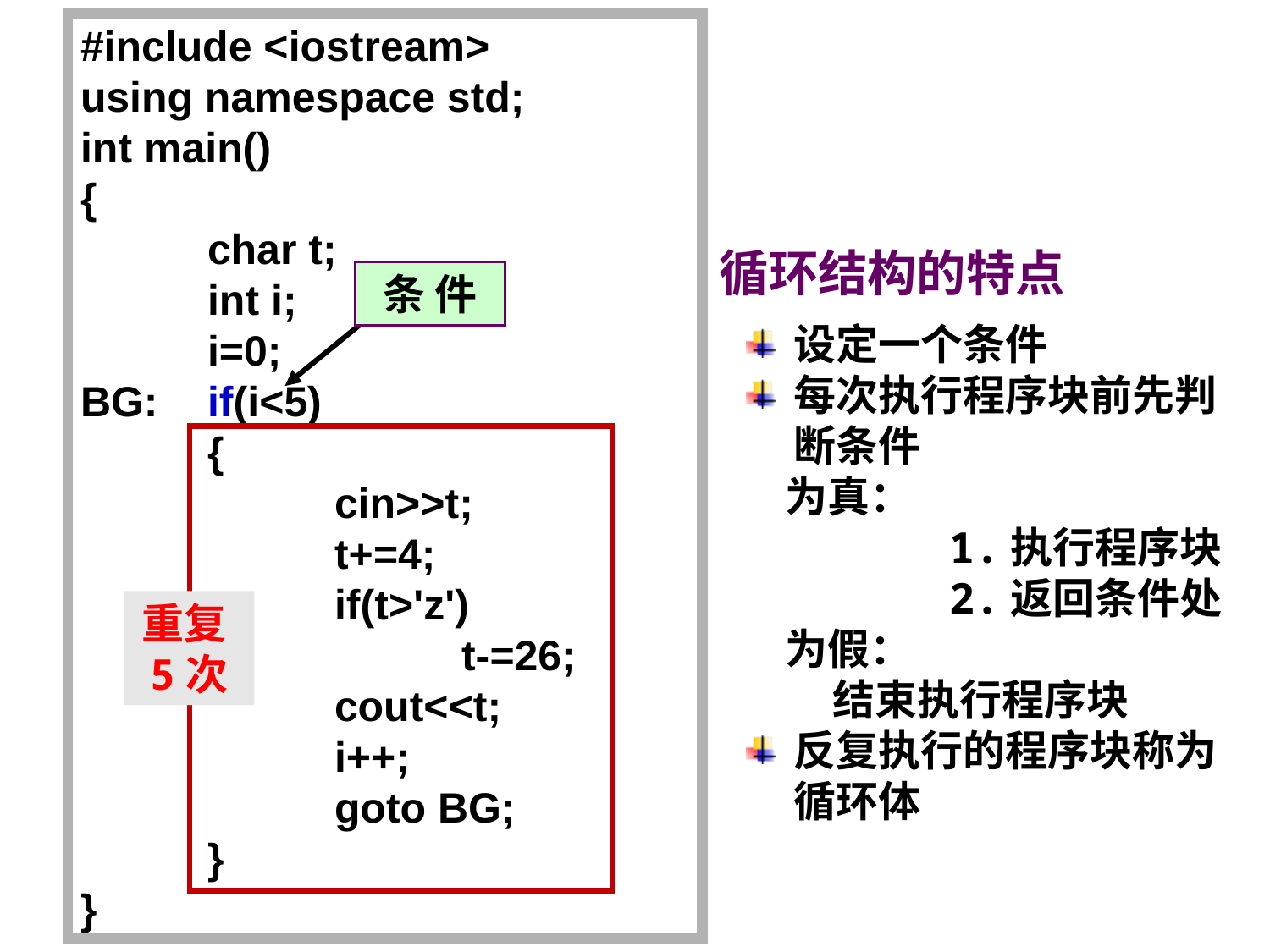

#include <iostream>
using namespace std;
int main()
{
	char t;
	int i;
	i=0;
BG:	if(i<5)
	{
		cin>>t;
		t+=4;
		if(t>'z')
			t-=26;
		cout<<t;
		i++;
		goto BG;
	}
}
  循环结构的特点
条 件

设定一个条件
每次执行程序块前先判断条件
   为真：
        1.执行程序块
        2.返回条件处
   为假：
        结束执行程序块
反复执行的程序块称为循环体

重复5次